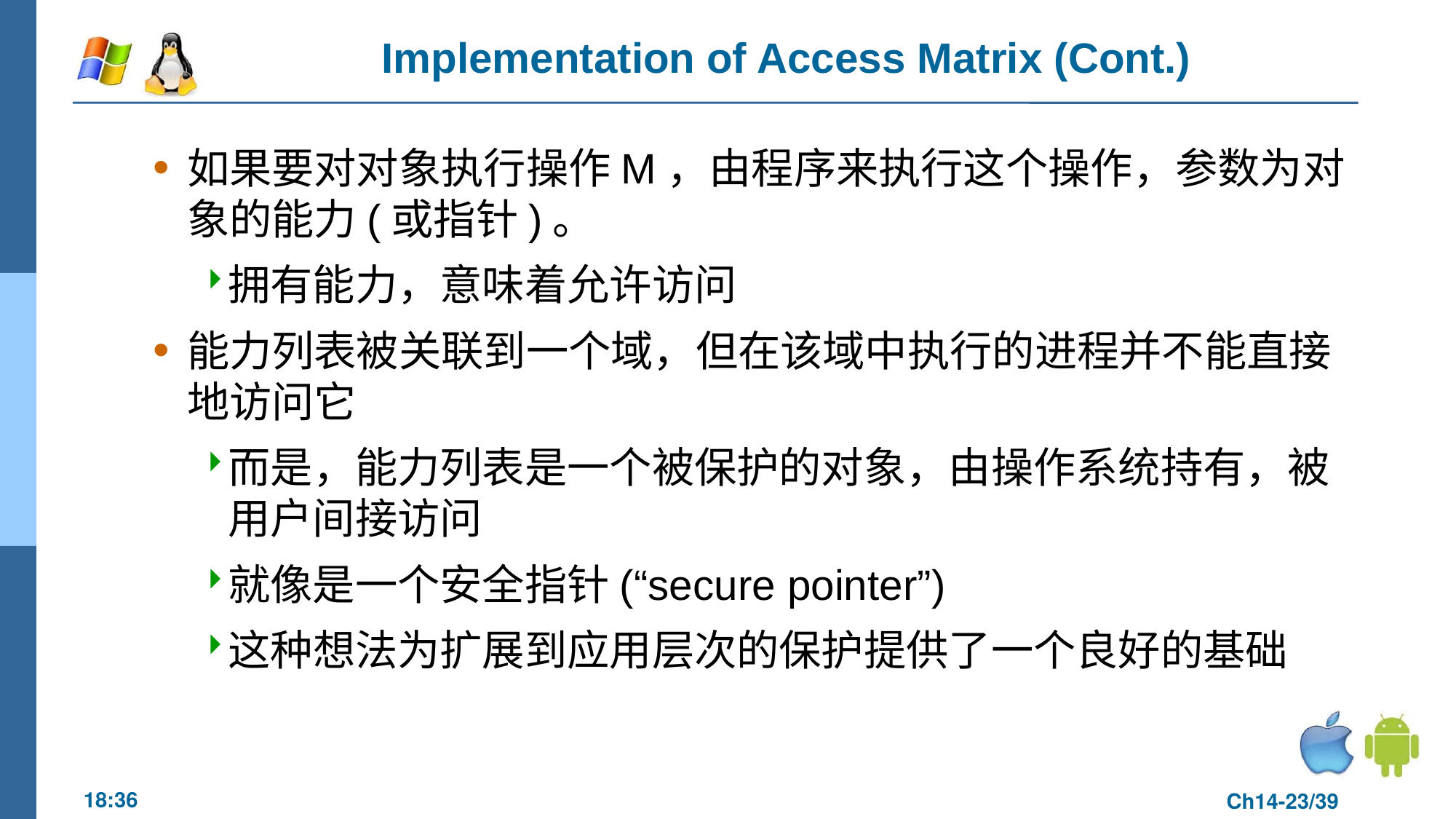

# Implementation of Access Matrix (Cont.)
如果要对对象执行操作M，由程序来执行这个操作，参数为对象的能力(或指针)。
拥有能力，意味着允许访问
能力列表被关联到一个域，但在该域中执行的进程并不能直接地访问它
而是，能力列表是一个被保护的对象，由操作系统持有，被用户间接访问
就像是一个安全指针(“secure pointer”)
这种想法为扩展到应用层次的保护提供了一个良好的基础